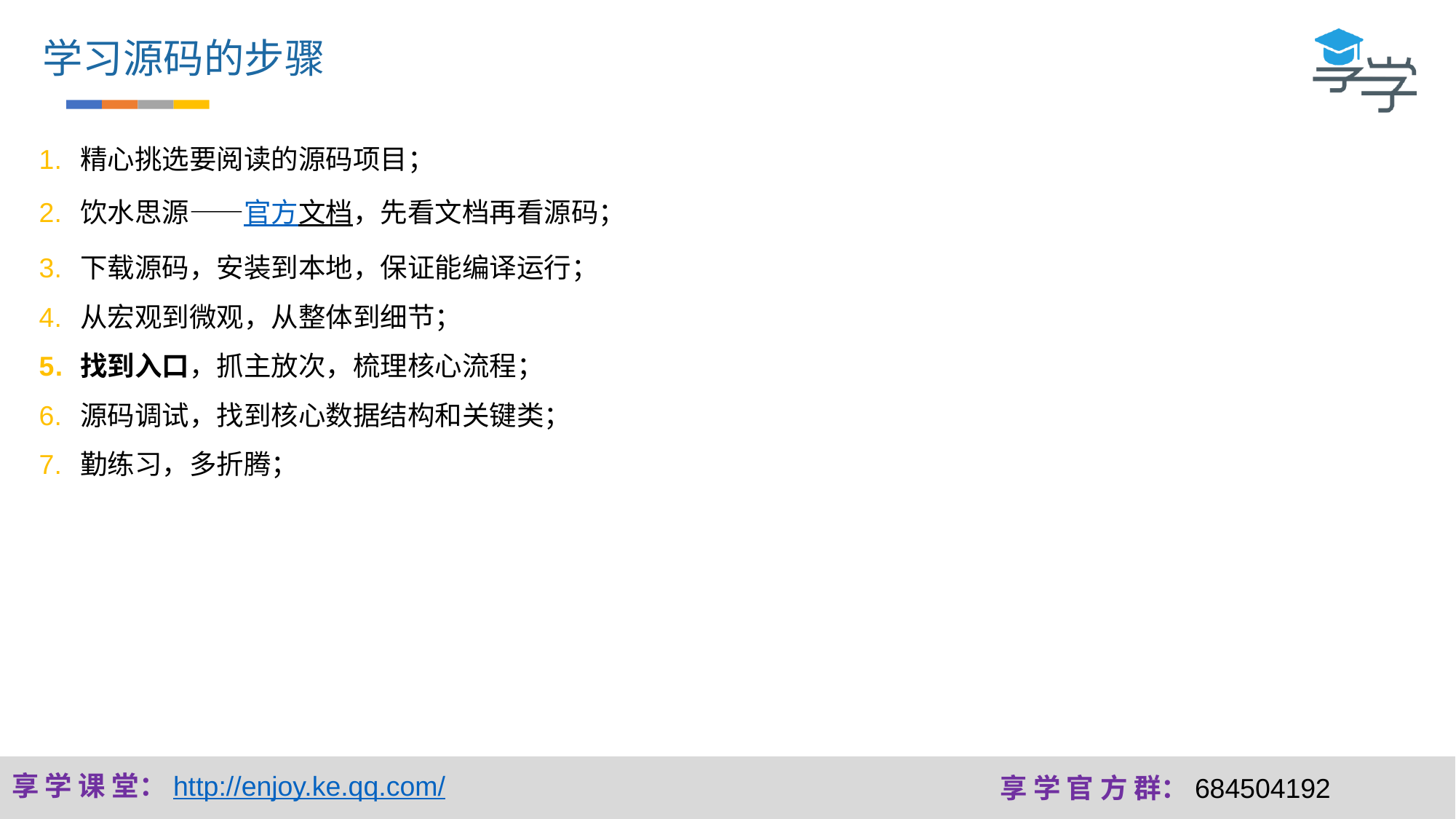

学习源码的步骤

精心挑选要阅读的源码项目；
饮水思源——官方文档，先看文档再看源码；
下载源码，安装到本地，保证能编译运行；
从宏观到微观，从整体到细节；
找到入口，抓主放次，梳理核心流程；
源码调试，找到核心数据结构和关键类；
勤练习，多折腾；